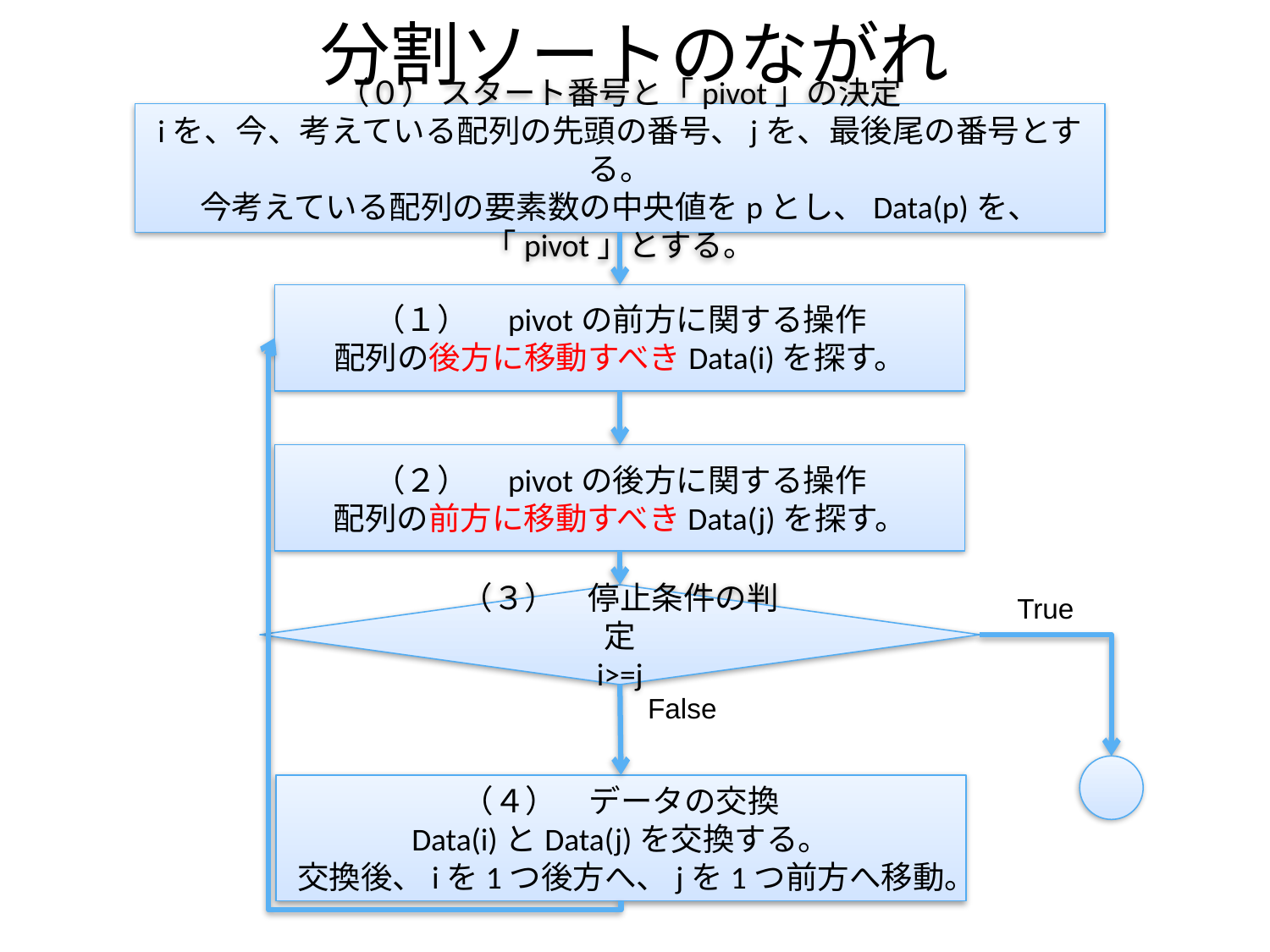

# 分割ソートのながれ
（０） スタート番号と「pivot」の決定
iを、今、考えている配列の先頭の番号、jを、最後尾の番号とする。
今考えている配列の要素数の中央値をpとし、Data(p)を、「pivot」とする。
（１）　pivotの前方に関する操作
配列の後方に移動すべきData(i)を探す。
（２）　pivotの後方に関する操作
配列の前方に移動すべきData(j)を探す。
（３）　停止条件の判定
i>=j
True
False

（４）　データの交換
Data(i)とData(j)を交換する。
交換後、iを1つ後方へ、jを1つ前方へ移動。